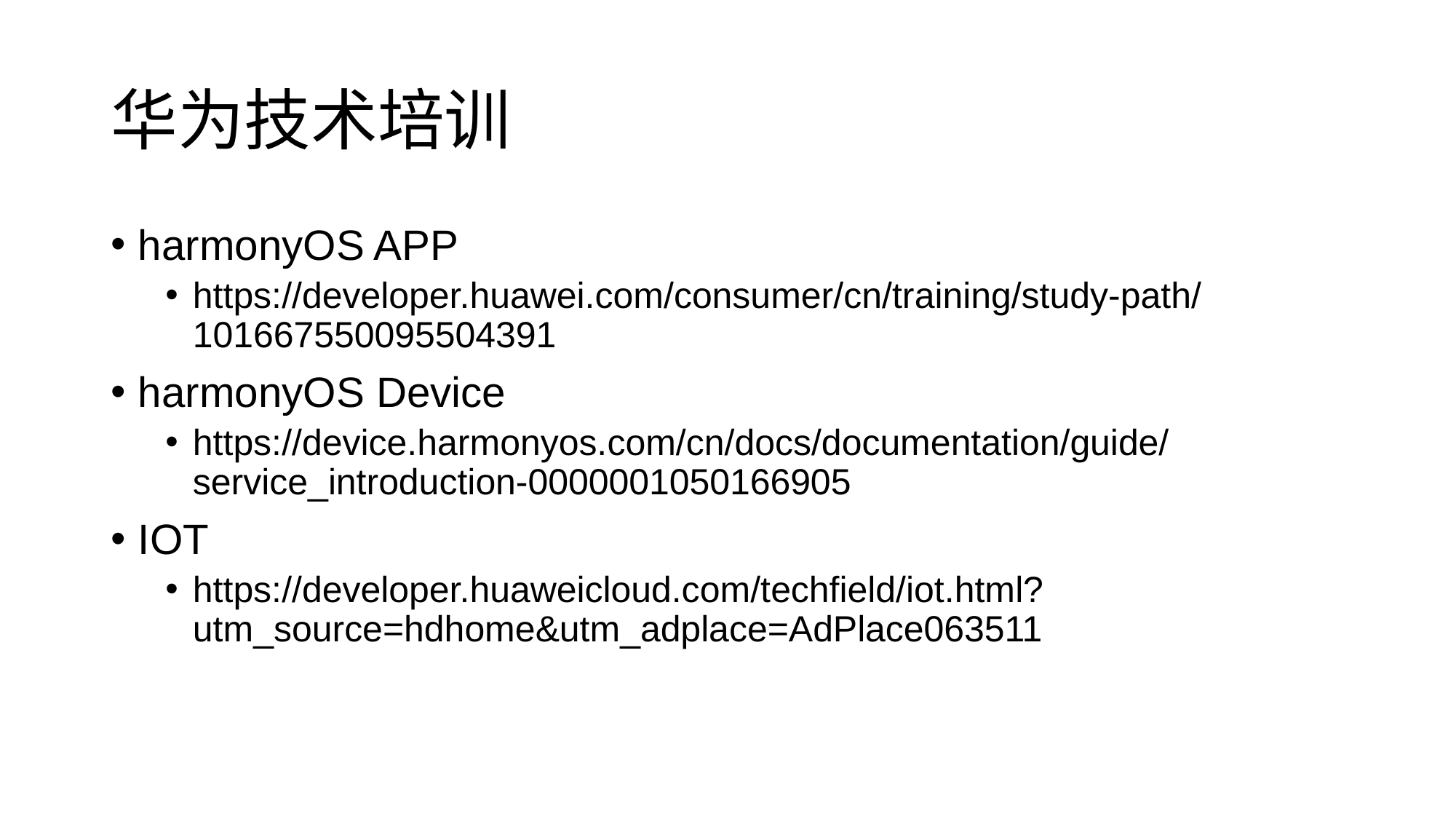

# 华为技术培训
harmonyOS APP
https://developer.huawei.com/consumer/cn/training/study-path/101667550095504391
harmonyOS Device
https://device.harmonyos.com/cn/docs/documentation/guide/service_introduction-0000001050166905
IOT
https://developer.huaweicloud.com/techfield/iot.html?utm_source=hdhome&utm_adplace=AdPlace063511
8